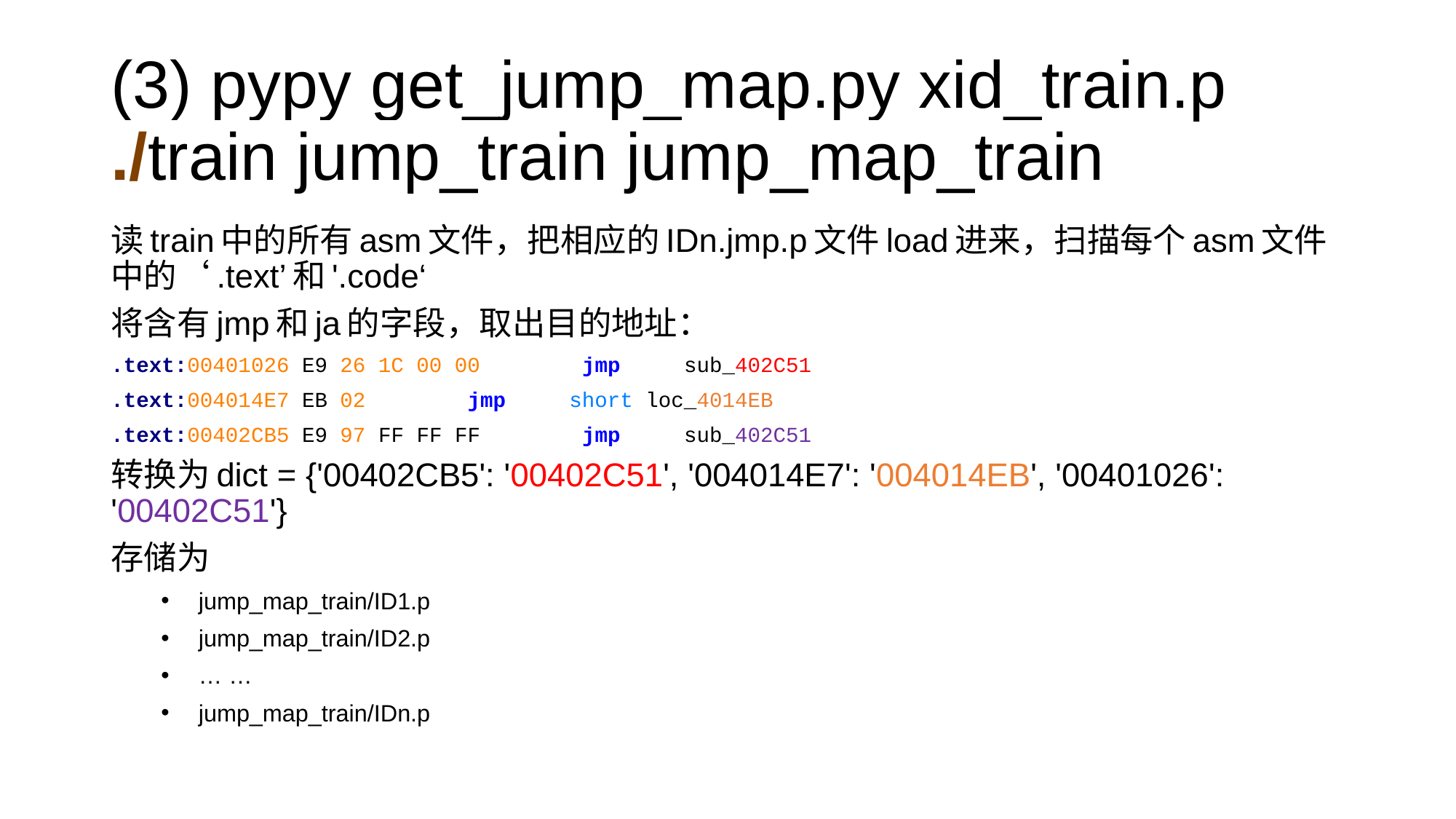

# (3) pypy get_jump_map.py xid_train.p ./train jump_train jump_map_train
读train中的所有asm文件，把相应的IDn.jmp.p文件load进来，扫描每个asm文件中的‘.text’和'.code‘
将含有jmp和ja的字段，取出目的地址：
.text:00401026 E9 26 1C 00 00        jmp     sub_402C51
.text:004014E7 EB 02        jmp     short loc_4014EB
.text:00402CB5 E9 97 FF FF FF        jmp     sub_402C51
转换为dict = {'00402CB5': '00402C51', '004014E7': '004014EB', '00401026': '00402C51'}
存储为
jump_map_train/ID1.p
jump_map_train/ID2.p
… …
jump_map_train/IDn.p